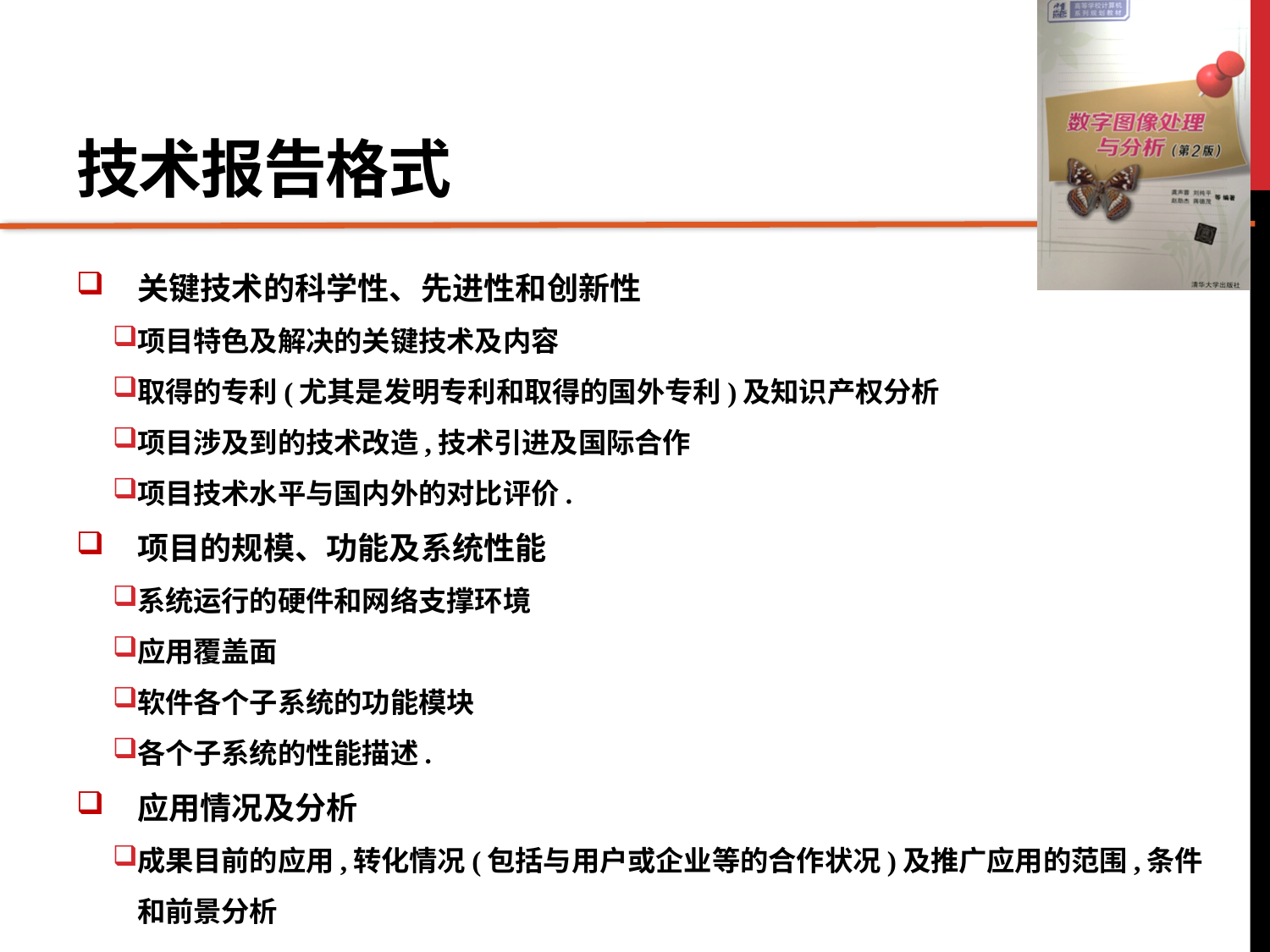

# 技术报告格式
关键技术的科学性、先进性和创新性
项目特色及解决的关键技术及内容
取得的专利(尤其是发明专利和取得的国外专利)及知识产权分析
项目涉及到的技术改造,技术引进及国际合作
项目技术水平与国内外的对比评价.
项目的规模、功能及系统性能
系统运行的硬件和网络支撑环境
应用覆盖面
软件各个子系统的功能模块
各个子系统的性能描述.
应用情况及分析
成果目前的应用,转化情况(包括与用户或企业等的合作状况)及推广应用的范围,条件和前景分析